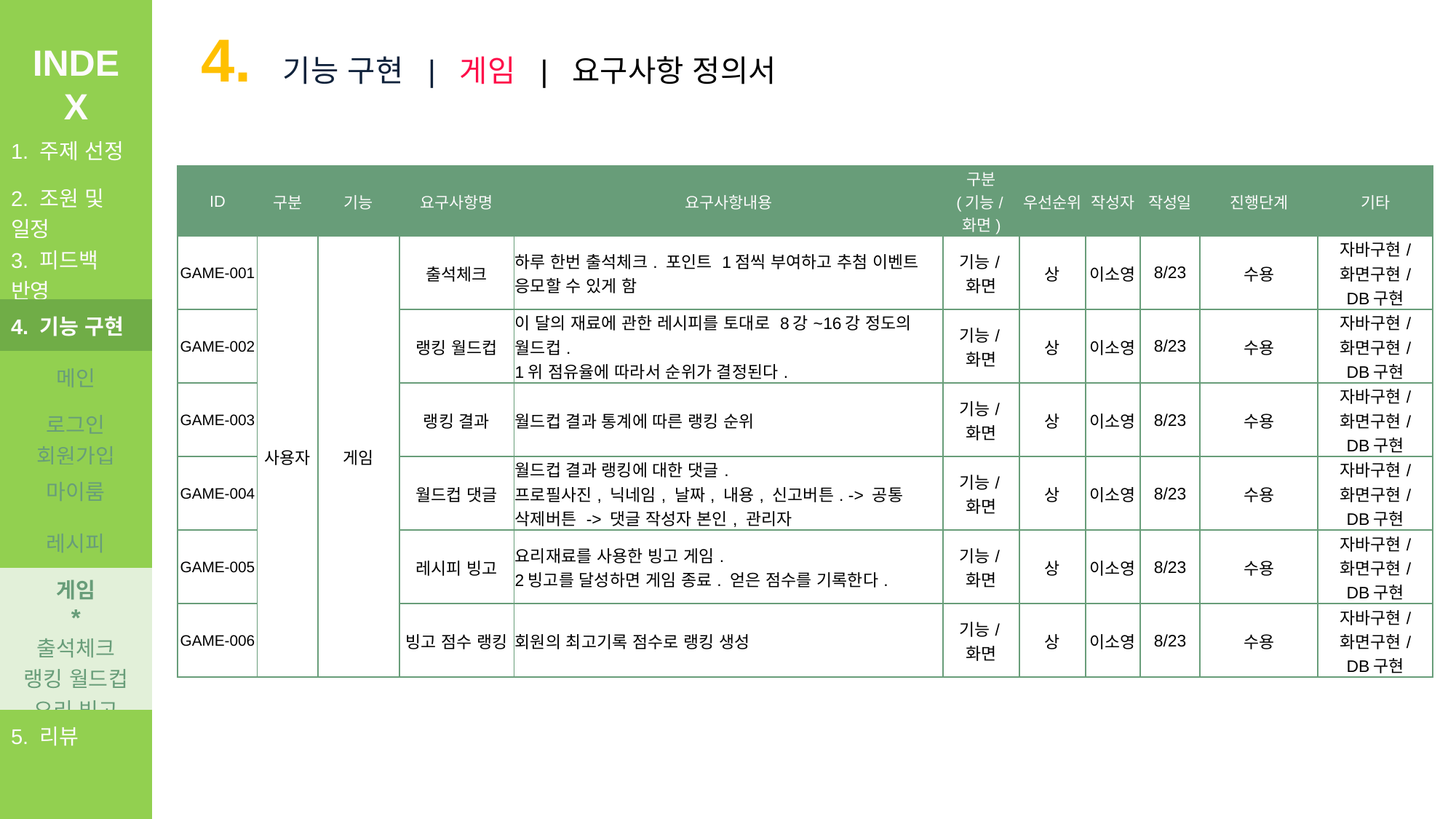

4. 기능 구현  |  게임  |  요구사항 정의서
INDEX
INDEX
| 1. 주제 선정 |
| --- |
| 2. 조원 및 일정 |
| 3. 피드백 반영 |
| 4. 기능 구현 |
| 메인 |
| 로그인 회원가입 |
| 마이룸 |
| 레시피 |
| 게임 \* 출석체크 랭킹 월드컵 요리 빙고 |
| 5. 리뷰 |
| ID | 구분 | 기능 | 요구사항명 | 요구사항내용 | 구분 (기능/화면) | 우선순위 | 작성자 | 작성일 | 진행단계 | 기타 |
| --- | --- | --- | --- | --- | --- | --- | --- | --- | --- | --- |
| GAME-001 | 사용자 | 게임 | 출석체크 | 하루 한번 출석체크. 포인트 1점씩 부여하고 추첨 이벤트 응모할 수 있게 함 | 기능/화면 | 상 | 이소영 | 8/23 | 수용 | 자바구현/ 화면구현/ DB구현 |
| GAME-002 |  |  | 랭킹 월드컵 | 이 달의 재료에 관한 레시피를 토대로 8강~16강 정도의 월드컵. 1위 점유율에 따라서 순위가 결정된다. | 기능/화면 | 상 | 이소영 | 8/23 | 수용 | 자바구현/ 화면구현/ DB구현 |
| GAME-003 |  |  | 랭킹 결과 | 월드컵 결과 통계에 따른 랭킹 순위 | 기능/화면 | 상 | 이소영 | 8/23 | 수용 | 자바구현/ 화면구현/ DB구현 |
| GAME-004 |  |  | 월드컵 댓글 | 월드컵 결과 랭킹에 대한 댓글. 프로필사진, 닉네임, 날짜, 내용, 신고버튼. -> 공통 삭제버튼 -> 댓글 작성자 본인, 관리자 | 기능/화면 | 상 | 이소영 | 8/23 | 수용 | 자바구현/ 화면구현/ DB구현 |
| GAME-005 |  |  | 레시피 빙고 | 요리재료를 사용한 빙고 게임. 2빙고를 달성하면 게임 종료. 얻은 점수를 기록한다. | 기능/화면 | 상 | 이소영 | 8/23 | 수용 | 자바구현/ 화면구현/ DB구현 |
| GAME-006 |  |  | 빙고 점수 랭킹 | 회원의 최고기록 점수로 랭킹 생성 | 기능/화면 | 상 | 이소영 | 8/23 | 수용 | 자바구현/ 화면구현/ DB구현 |